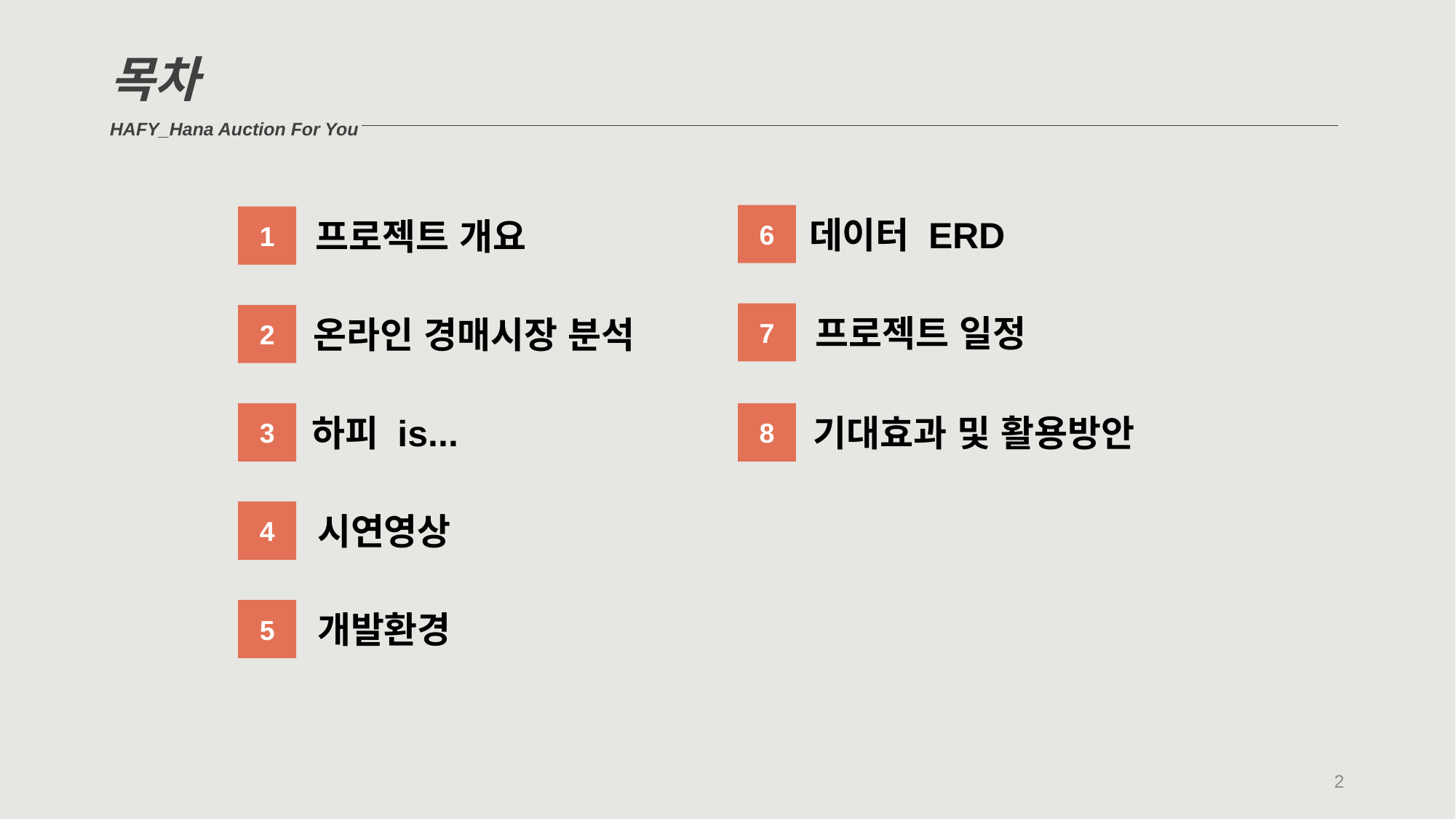

목차
HAFY_Hana Auction For You
6
데이터 ERD
1
프로젝트 개요
7
프로젝트 일정
2
온라인 경매시장 분석
3
8
하피 is...
기대효과 및 활용방안
4
시연영상
5
개발환경
2